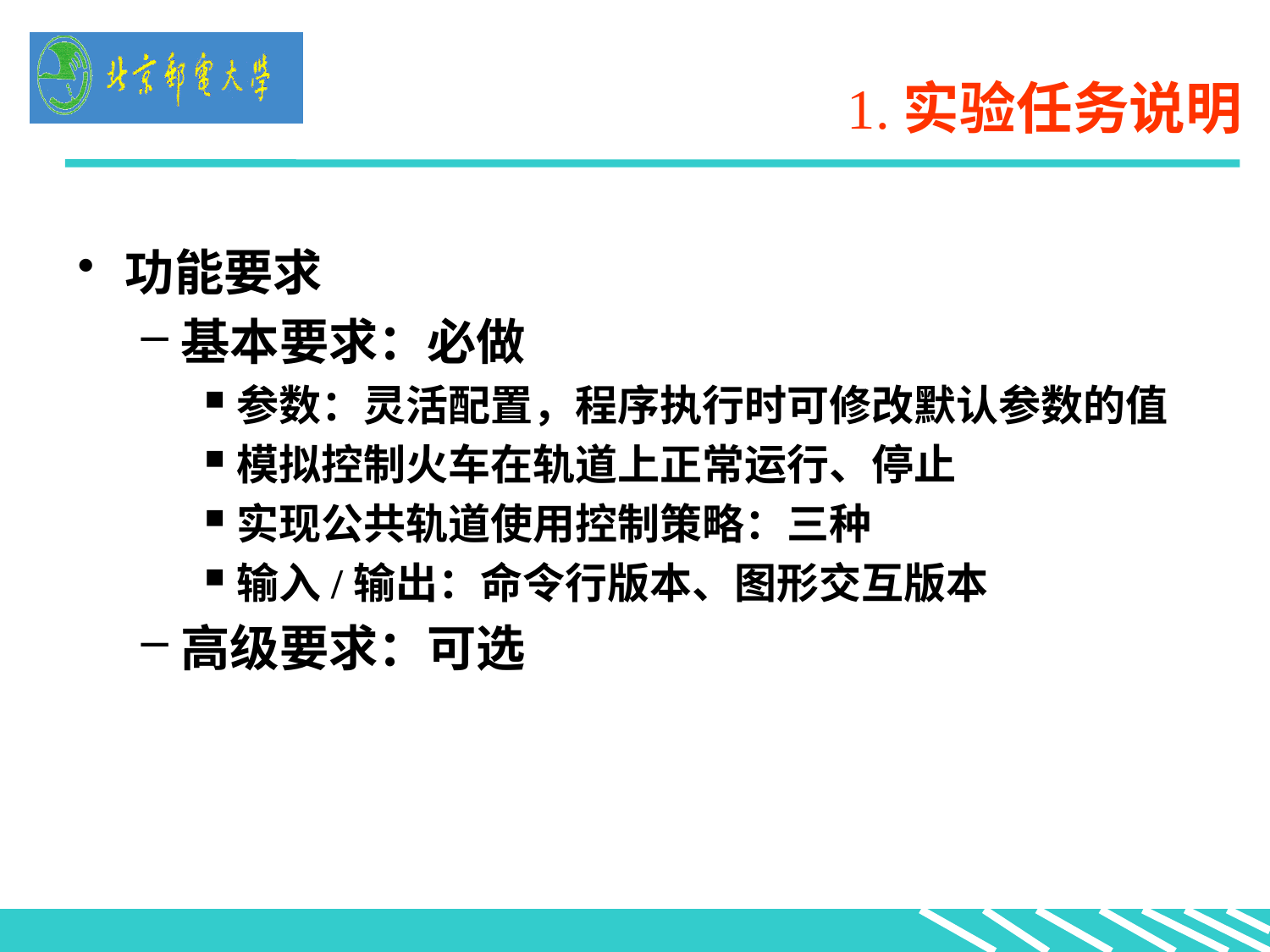

# 1.实验任务说明

功能要求
基本要求：必做
参数：灵活配置，程序执行时可修改默认参数的值
模拟控制火车在轨道上正常运行、停止
实现公共轨道使用控制策略：三种
输入/输出：命令行版本、图形交互版本
高级要求：可选

3